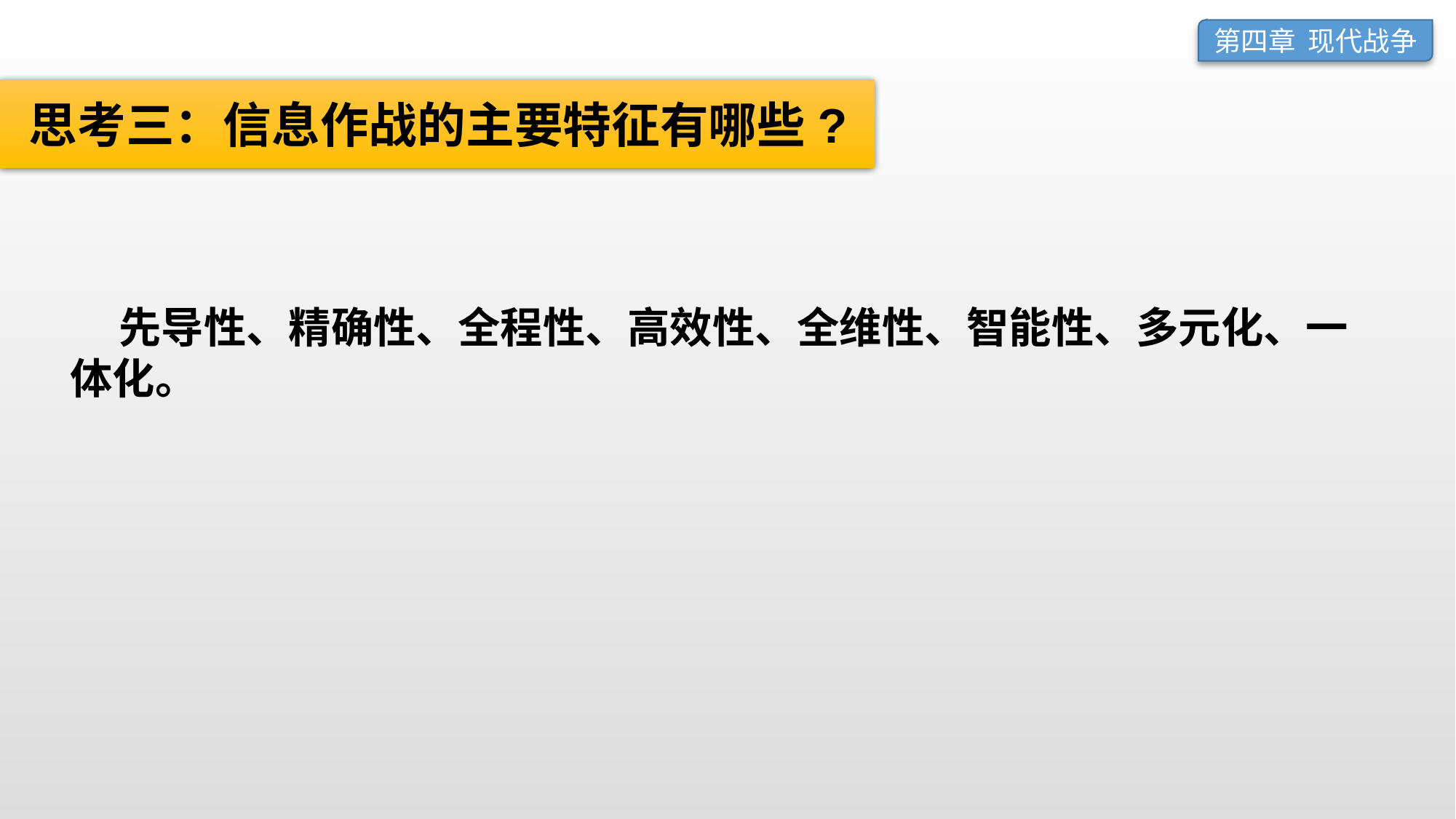

思考三：信息作战的主要特征有哪些?
    先导性、精确性、全程性、高效性、全维性、智能性、多元化、一体化。